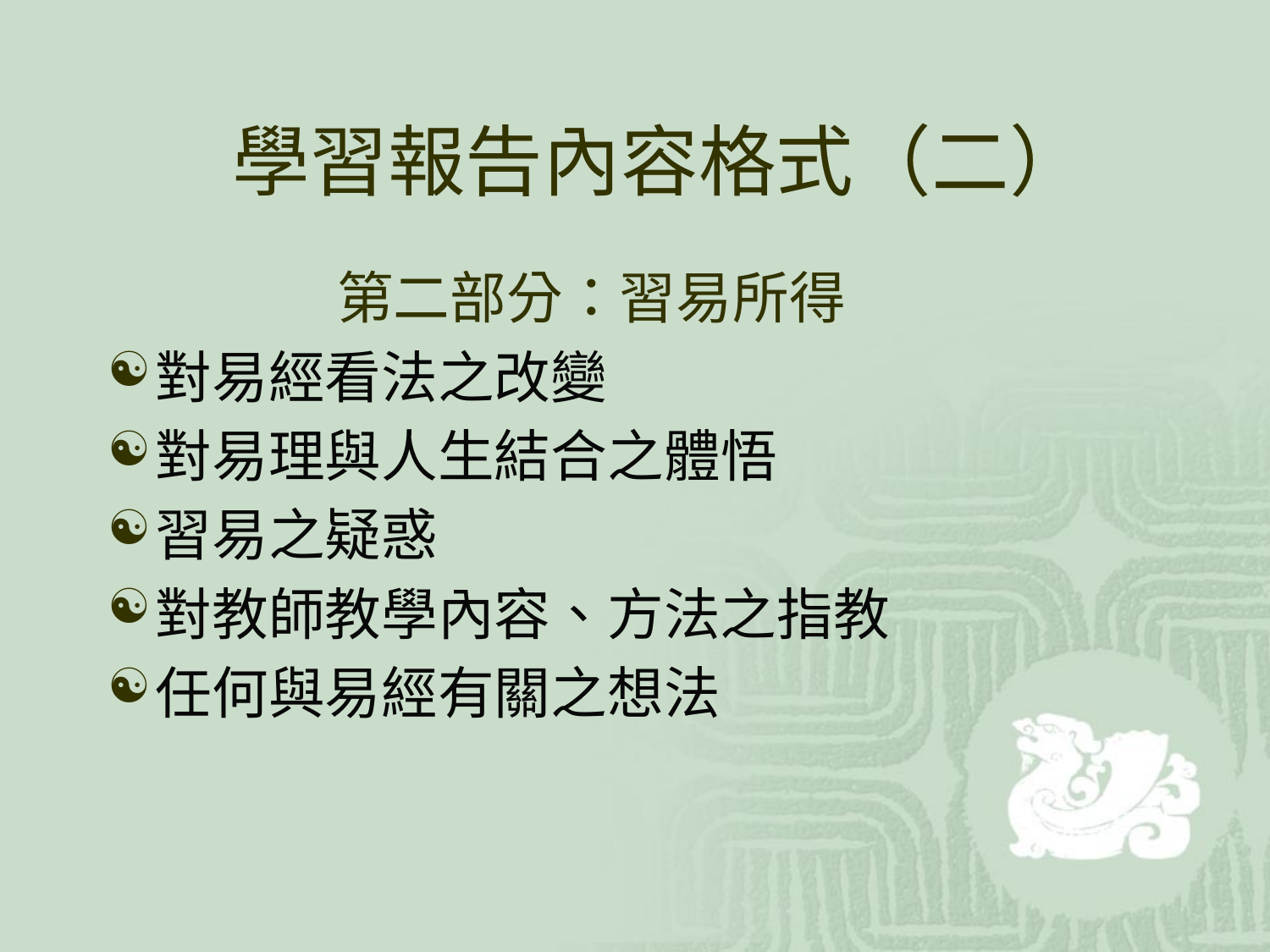

# 學習報告內容格式（二）
                 第二部分：習易所得
對易經看法之改變
對易理與人生結合之體悟
習易之疑惑
對教師教學內容、方法之指教
任何與易經有關之想法